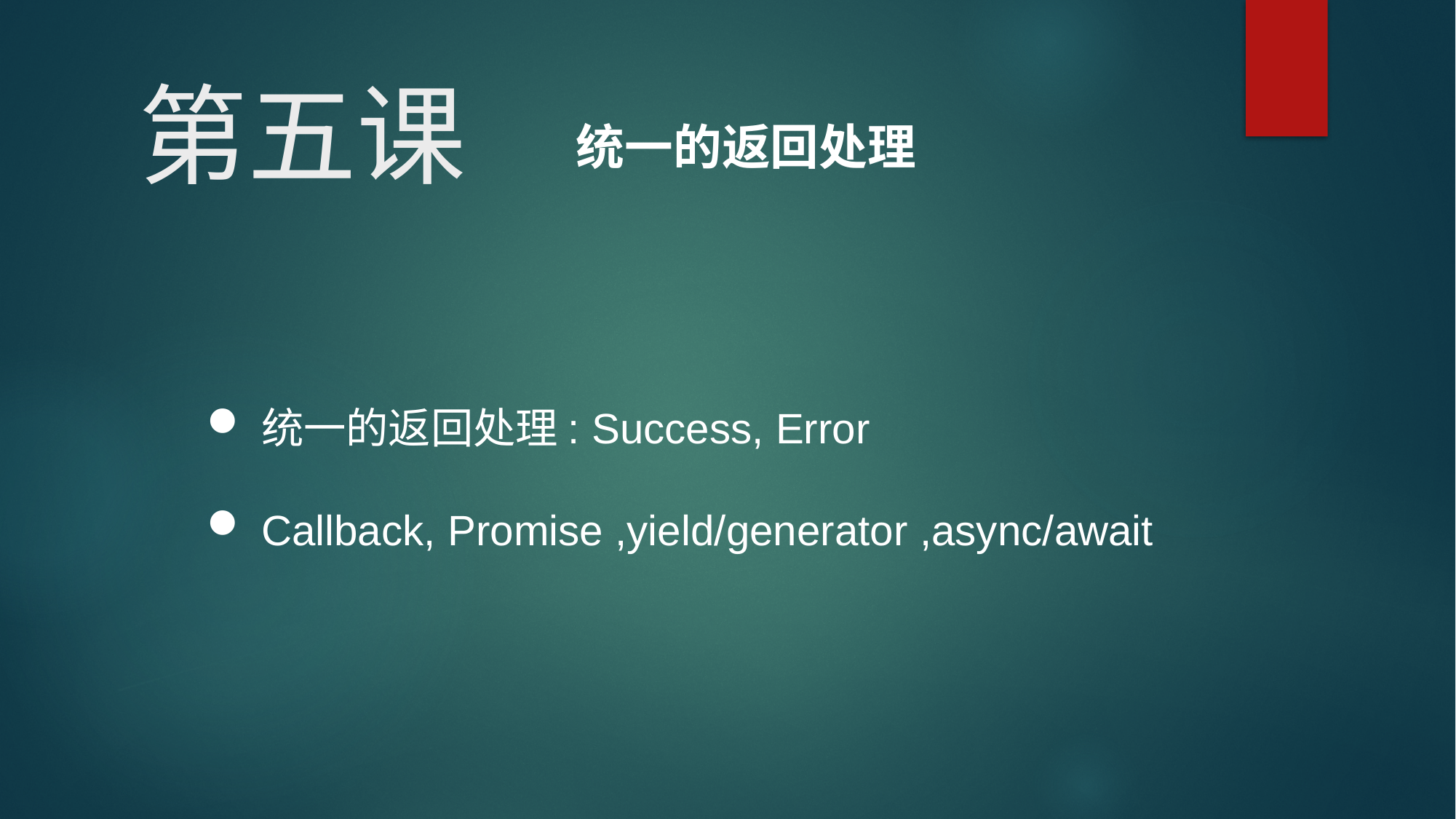

# 第五课
统一的返回处理
统一的返回处理: Success, Error

Callback, Promise ,yield/generator ,async/await